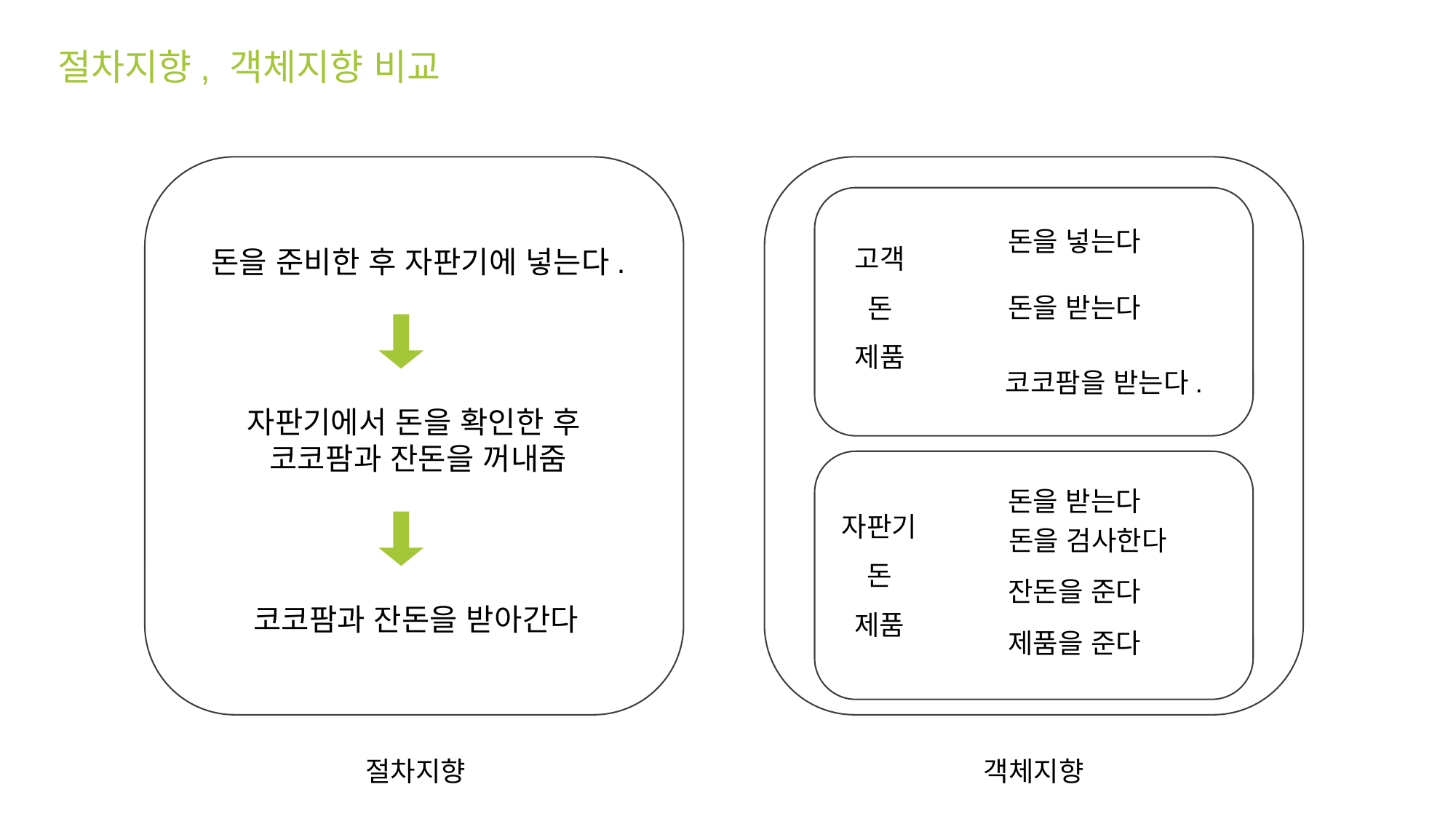

절차지향, 객체지향 비교

돈을 넣는다
고객
돈
제품
돈을 준비한 후 자판기에 넣는다.
돈을 받는다

코코팜을 받는다.
자판기에서 돈을 확인한 후
코코팜과 잔돈을 꺼내줌

돈을 받는다
자판기
돈
제품

돈을 검사한다
잔돈을 준다
코코팜과 잔돈을 받아간다
제품을 준다
절차지향
객체지향